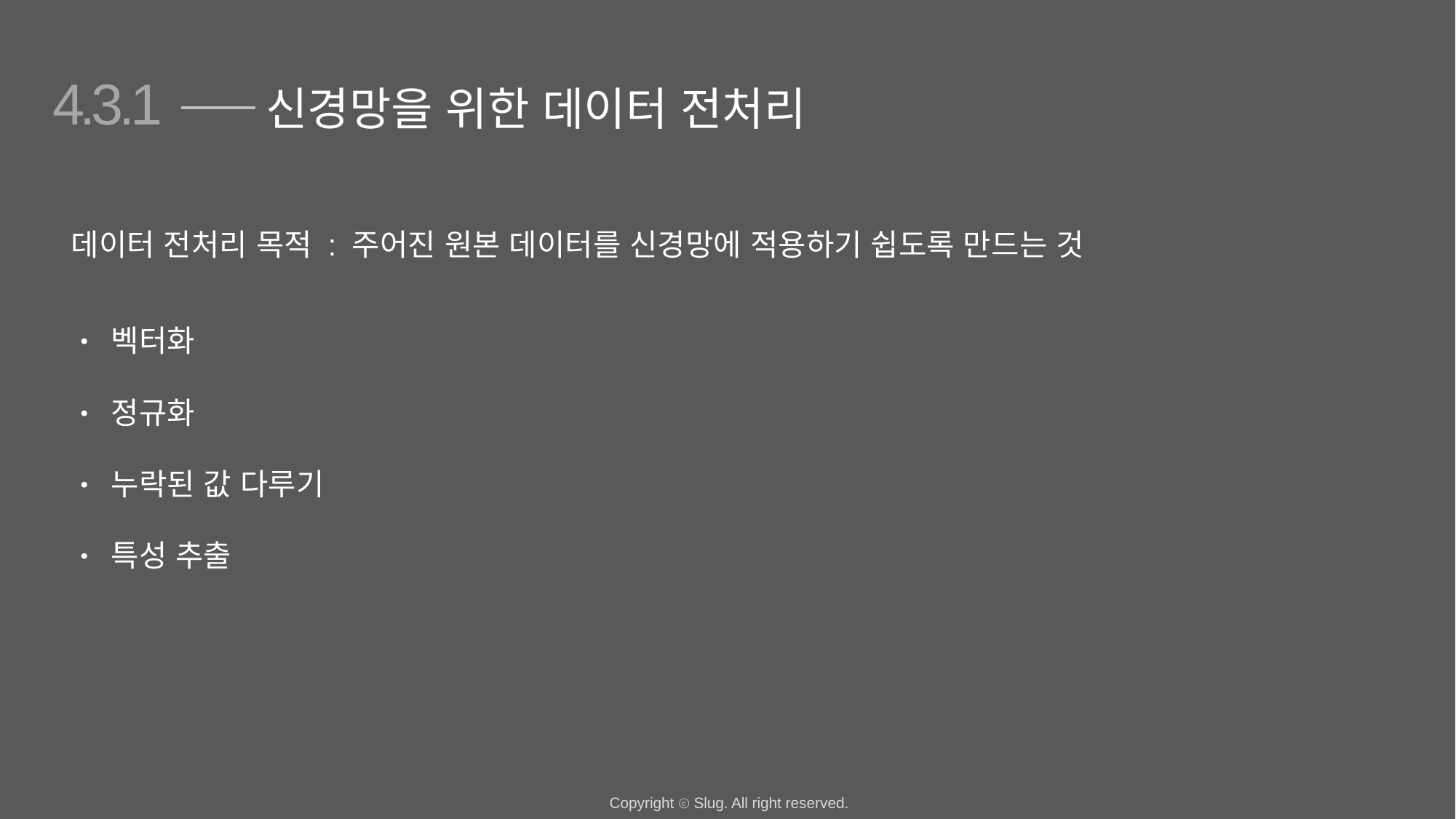

4.3.1
신경망을 위한 데이터 전처리
데이터 전처리 목적 : 주어진 원본 데이터를 신경망에 적용하기 쉽도록 만드는 것
• 벡터화
• 정규화
• 누락된 값 다루기
• 특성 추출
Copyright ⓒ Slug. All right reserved.